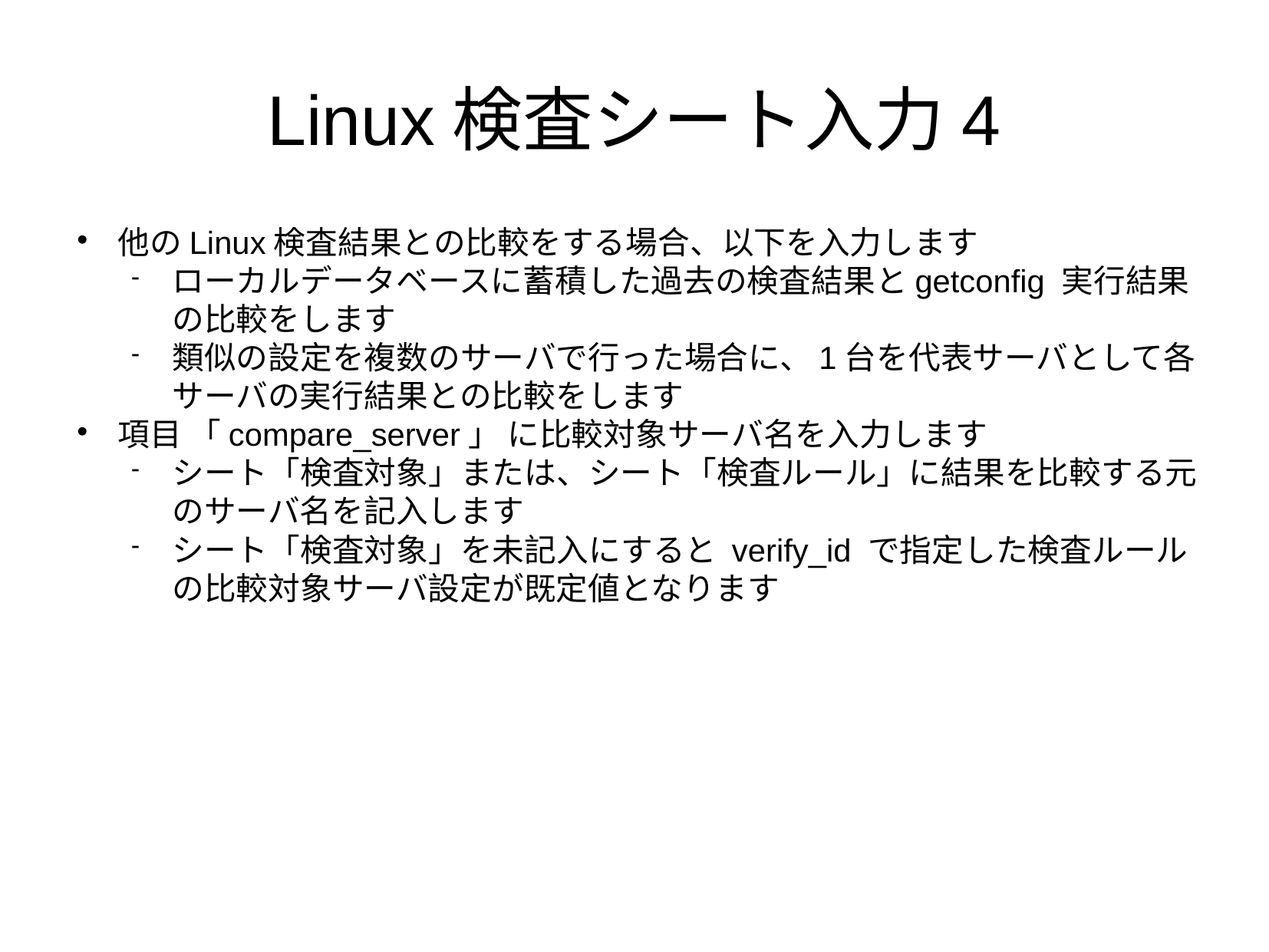

Linux検査シート入力4
他のLinux検査結果との比較をする場合、以下を入力します
ローカルデータベースに蓄積した過去の検査結果とgetconfig 実行結果の比較をします
類似の設定を複数のサーバで行った場合に、1台を代表サーバとして各サーバの実行結果との比較をします
項目 「compare_server」 に比較対象サーバ名を入力します
シート「検査対象」または、シート「検査ルール」に結果を比較する元のサーバ名を記入します
シート「検査対象」を未記入にすると verify_id で指定した検査ルールの比較対象サーバ設定が既定値となります